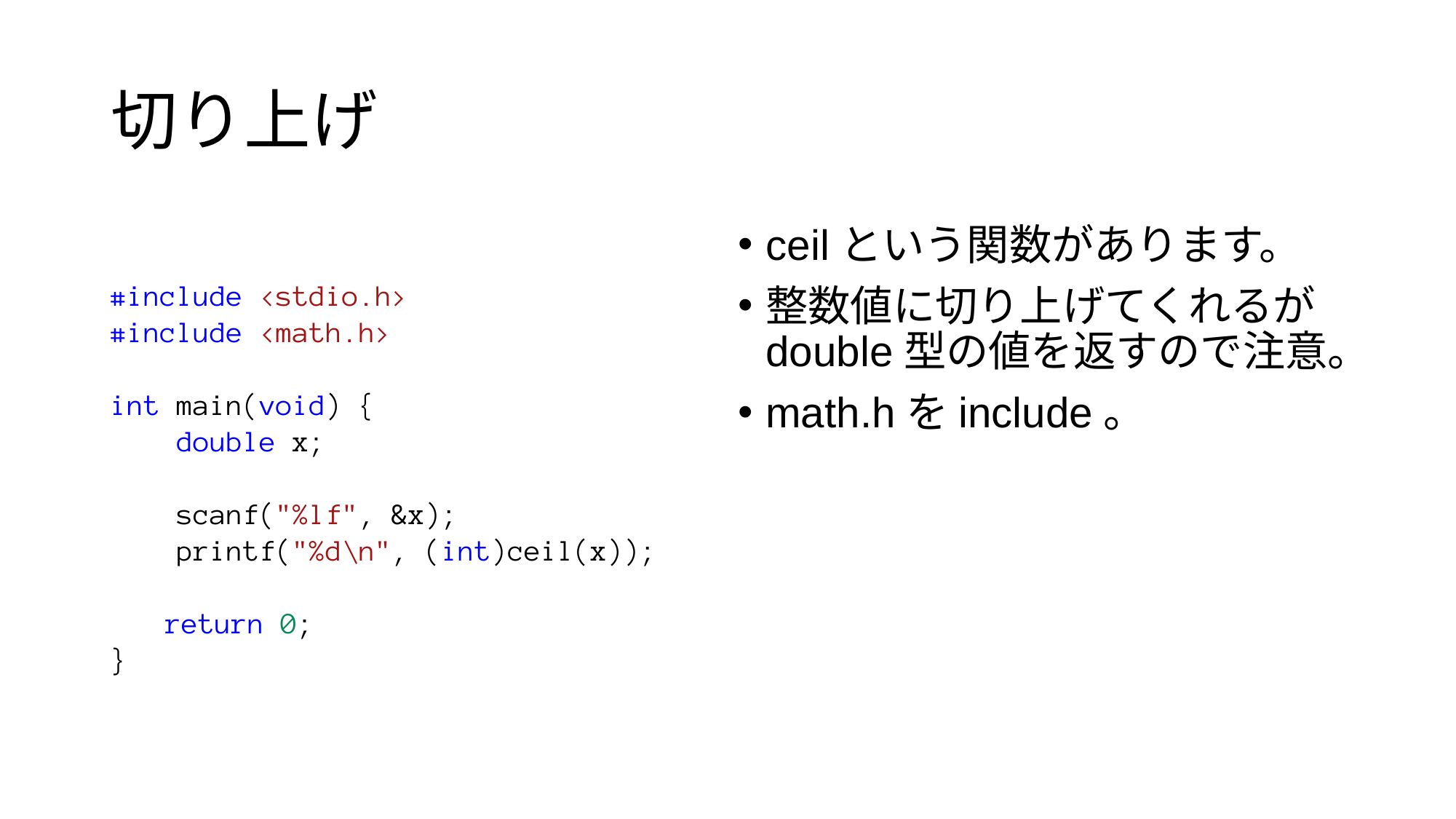

# 切り上げ
ceilという関数があります。
整数値に切り上げてくれるがdouble型の値を返すので注意。
math.hをinclude。
#include <stdio.h>
#include <math.h>
int main(void) {
    double x;
    scanf("%lf", &x);
    printf("%d\n", (int)ceil(x));
return 0;
}